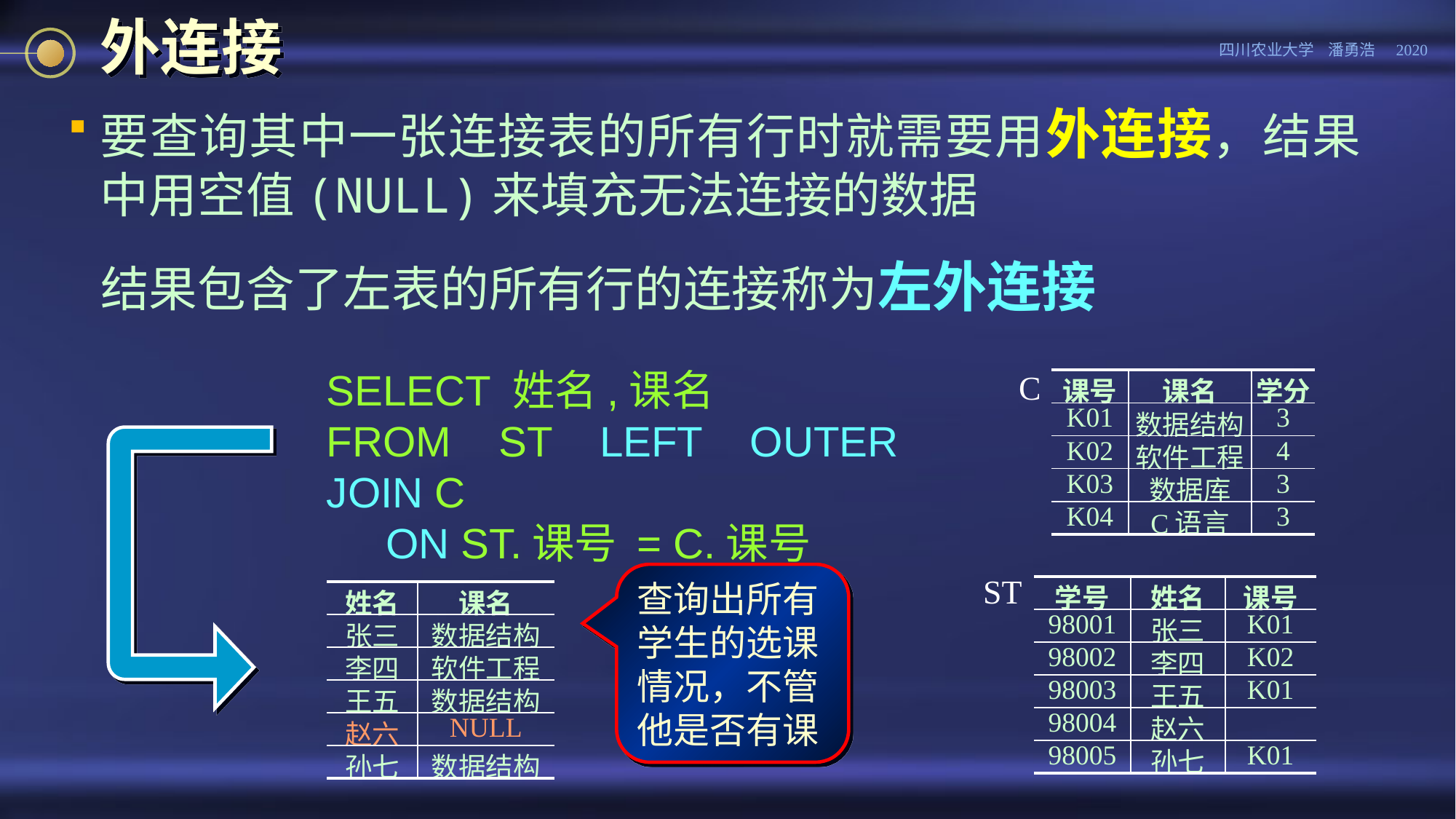

# 外连接
要查询其中一张连接表的所有行时就需要用外连接，结果中用空值(NULL)来填充无法连接的数据
结果包含了左表的所有行的连接称为左外连接
SELECT 姓名,课名
FROM ST LEFT OUTER JOIN C
     ON ST.课号 = C.课号
C
| 课号 | 课名 | 学分 |
| --- | --- | --- |
| K01 | 数据结构 | 3 |
| K02 | 软件工程 | 4 |
| K03 | 数据库 | 3 |
| K04 | C语言 | 3 |

查询出所有学生的选课情况，不管他是否有课
ST
| 学号 | 姓名 | 课号 |
| --- | --- | --- |
| 98001 | 张三 | K01 |
| 98002 | 李四 | K02 |
| 98003 | 王五 | K01 |
| 98004 | 赵六 |  |
| 98005 | 孙七 | K01 |
| 姓名 | 课名 |
| --- | --- |
| 张三 | 数据结构 |
| 李四 | 软件工程 |
| 王五 | 数据结构 |
| 赵六 | NULL |
| 孙七 | 数据结构 |